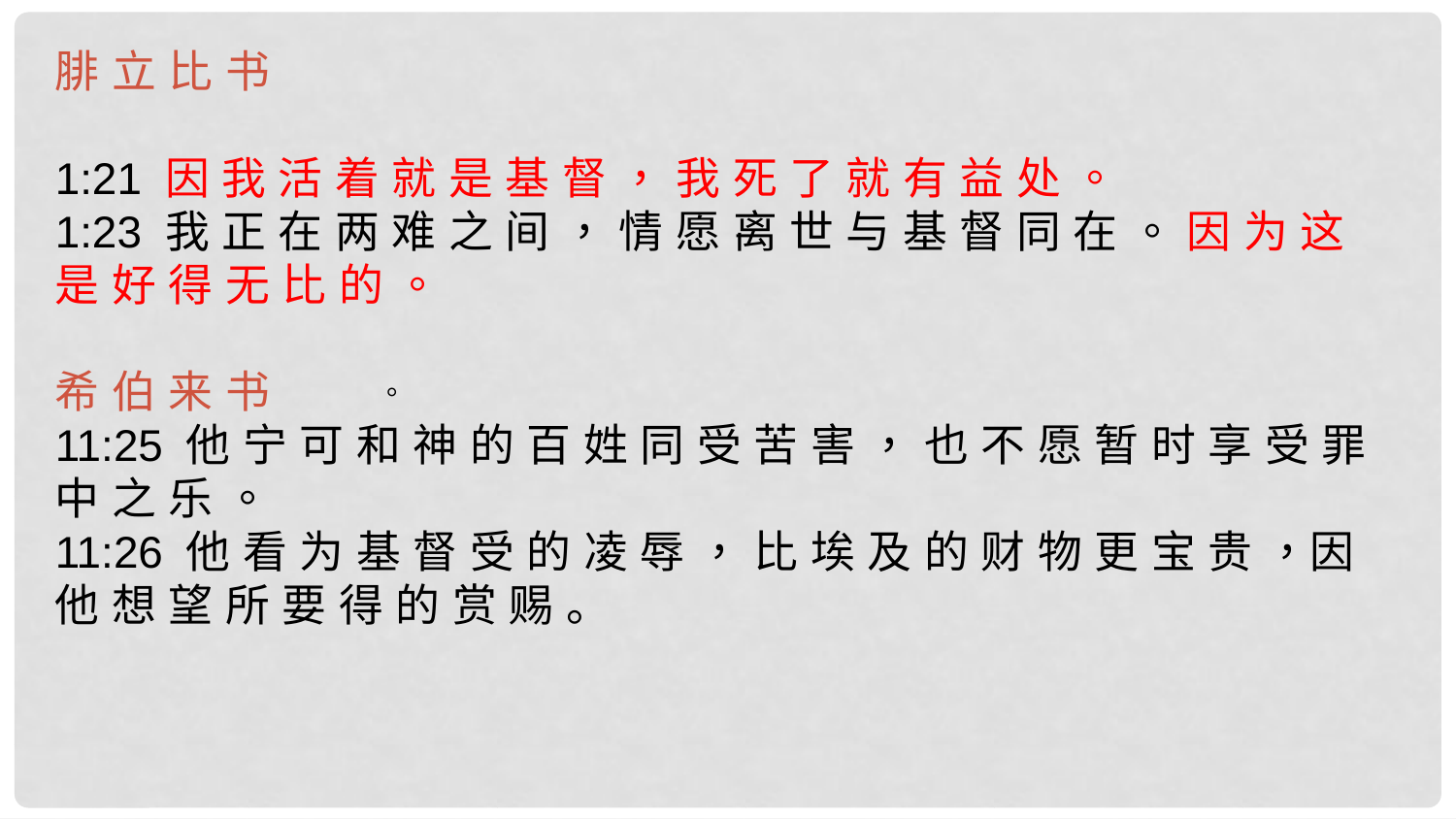

腓 立 比 书

1:21 因 我 活 着 就 是 基 督 ， 我 死 了 就 有 益 处 。
1:23 我 正 在 两 难 之 间 ， 情 愿 离 世 与 基 督 同 在 。 因 为 这 是 好 得 无 比 的 。

希 伯 来 书
11:25 他 宁 可 和 神 的 百 姓 同 受 苦 害 ， 也 不 愿 暂 时 享 受 罪 中 之 乐 。
11:26 他 看 为 基 督 受 的 凌 辱 ， 比 埃 及 的 财 物 更 宝 贵 ，因 他 想 望 所 要 得 的 赏 赐 。
。